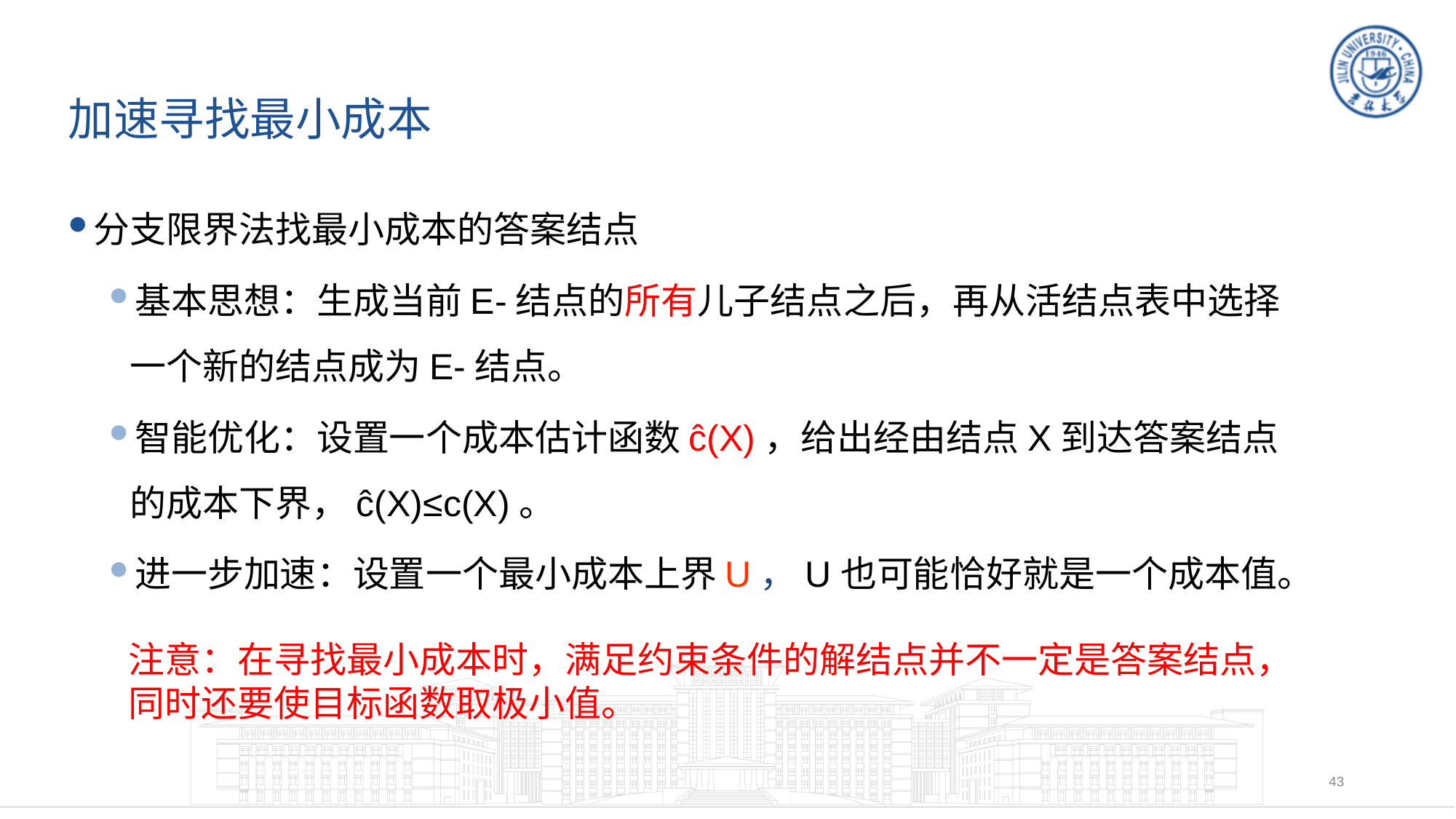

# 加速寻找最小成本
分支限界法找最小成本的答案结点
基本思想：生成当前E-结点的所有儿子结点之后，再从活结点表中选择一个新的结点成为E-结点。
智能优化：设置一个成本估计函数ĉ(X)，给出经由结点X到达答案结点的成本下界，ĉ(X)≤c(X)。
进一步加速：设置一个最小成本上界U，U也可能恰好就是一个成本值。
注意：在寻找最小成本时，满足约束条件的解结点并不一定是答案结点，同时还要使目标函数取极小值。
43